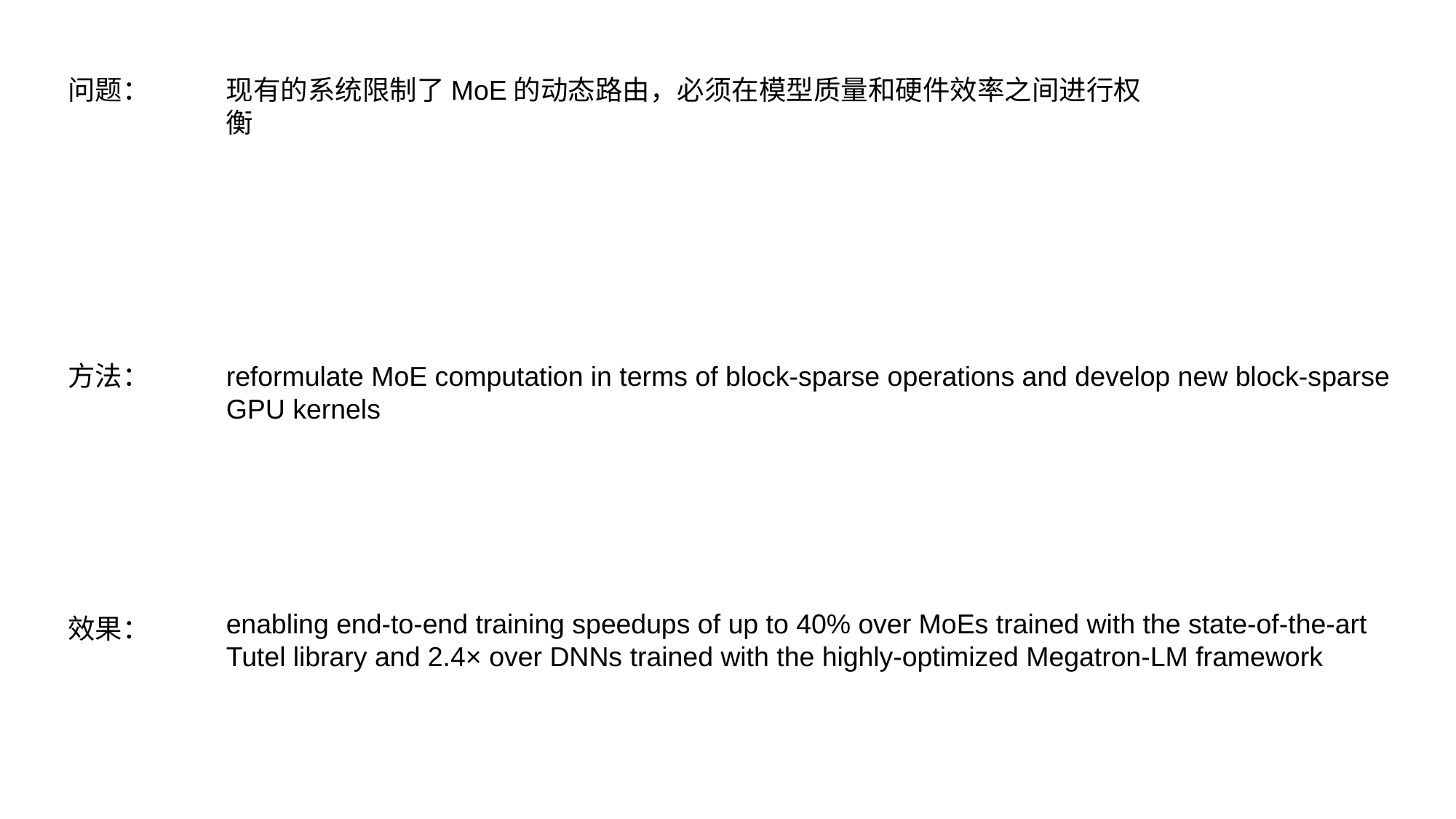

问题：
现有的系统限制了MoE的动态路由，必须在模型质量和硬件效率之间进行权衡
方法：
reformulate MoE computation in terms of block-sparse operations and develop new block-sparse GPU kernels
enabling end-to-end training speedups of up to 40% over MoEs trained with the state-of-the-art Tutel library and 2.4× over DNNs trained with the highly-optimized Megatron-LM framework
效果：